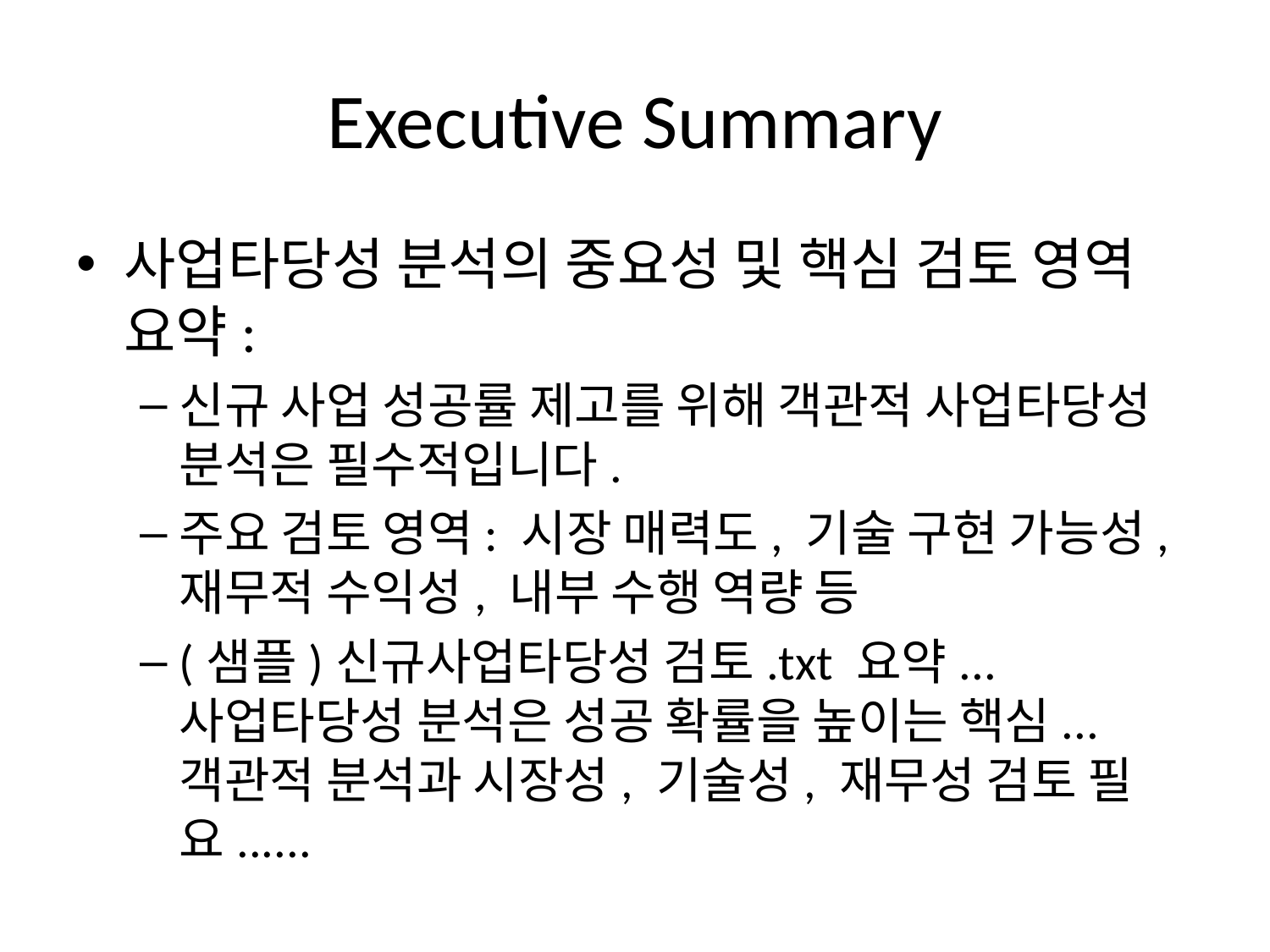

# Executive Summary
사업타당성 분석의 중요성 및 핵심 검토 영역 요약:
신규 사업 성공률 제고를 위해 객관적 사업타당성 분석은 필수적입니다.
주요 검토 영역: 시장 매력도, 기술 구현 가능성, 재무적 수익성, 내부 수행 역량 등
(샘플)신규사업타당성 검토.txt 요약...
사업타당성 분석은 성공 확률을 높이는 핵심... 객관적 분석과 시장성, 기술성, 재무성 검토 필요......